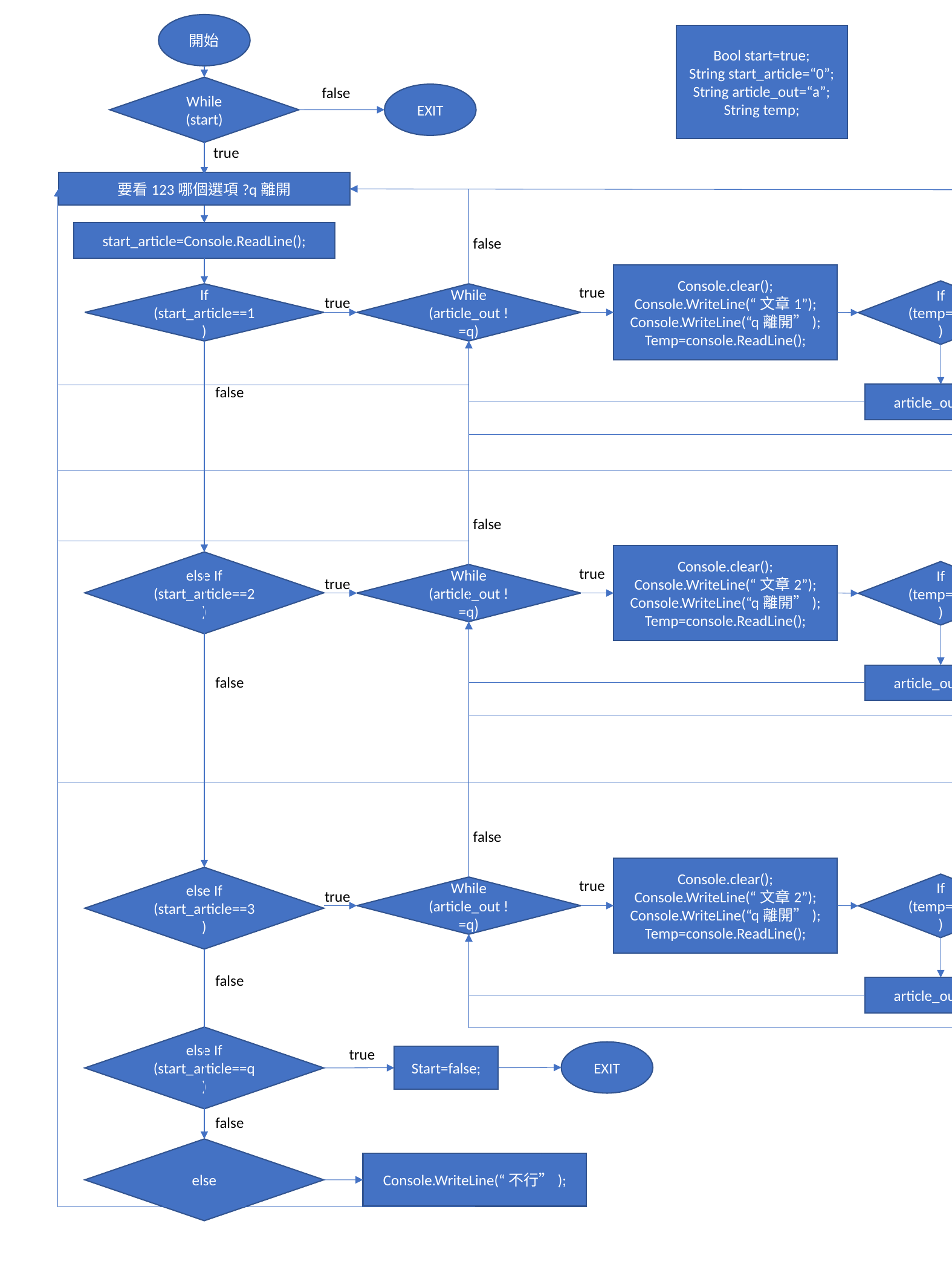

開始
Bool start=true;
String start_article=“0”;
String article_out=“a”;
String temp;
While
(start)
false
EXIT
true
Console.clear();
article_out=“q”
要看123哪個選項?q離開
start_article=Console.ReadLine();
false
true
Console.clear();
Console.WriteLine(“文章1”);
Console.WriteLine(“q離開”);
Temp=console.ReadLine();
false
false
true
 else if (temp==“q”)
 else
If (temp==“”)
If (start_article==1)
While
(article_out !=q)
true
true
false
article_out=“a”
Console.WriteLine(“不行”);
article_out=“a”
Console.clear();
article_out=“q”
false
true
Console.clear();
Console.WriteLine(“文章2”);
Console.WriteLine(“q離開”);
Temp=console.ReadLine();
else If (start_article==2)
false
false
true
 else if (temp==“q”)
 else
If (temp==“”)
While
(article_out !=q)
true
true
article_out=“a”
false
Console.WriteLine(“不行”);
article_out=“a”
Console.clear();
article_out=“q”
false
true
Console.clear();
Console.WriteLine(“文章2”);
Console.WriteLine(“q離開”);
Temp=console.ReadLine();
false
false
else If (start_article==3)
true
 else if (temp==“q”)
 else
If (temp==“”)
While
(article_out !=q)
true
true
false
article_out=“a”
Console.WriteLine(“不行”);
article_out=“a”
else If (start_article==q)
true
EXIT
Start=false;
false
else
Console.WriteLine(“不行”);